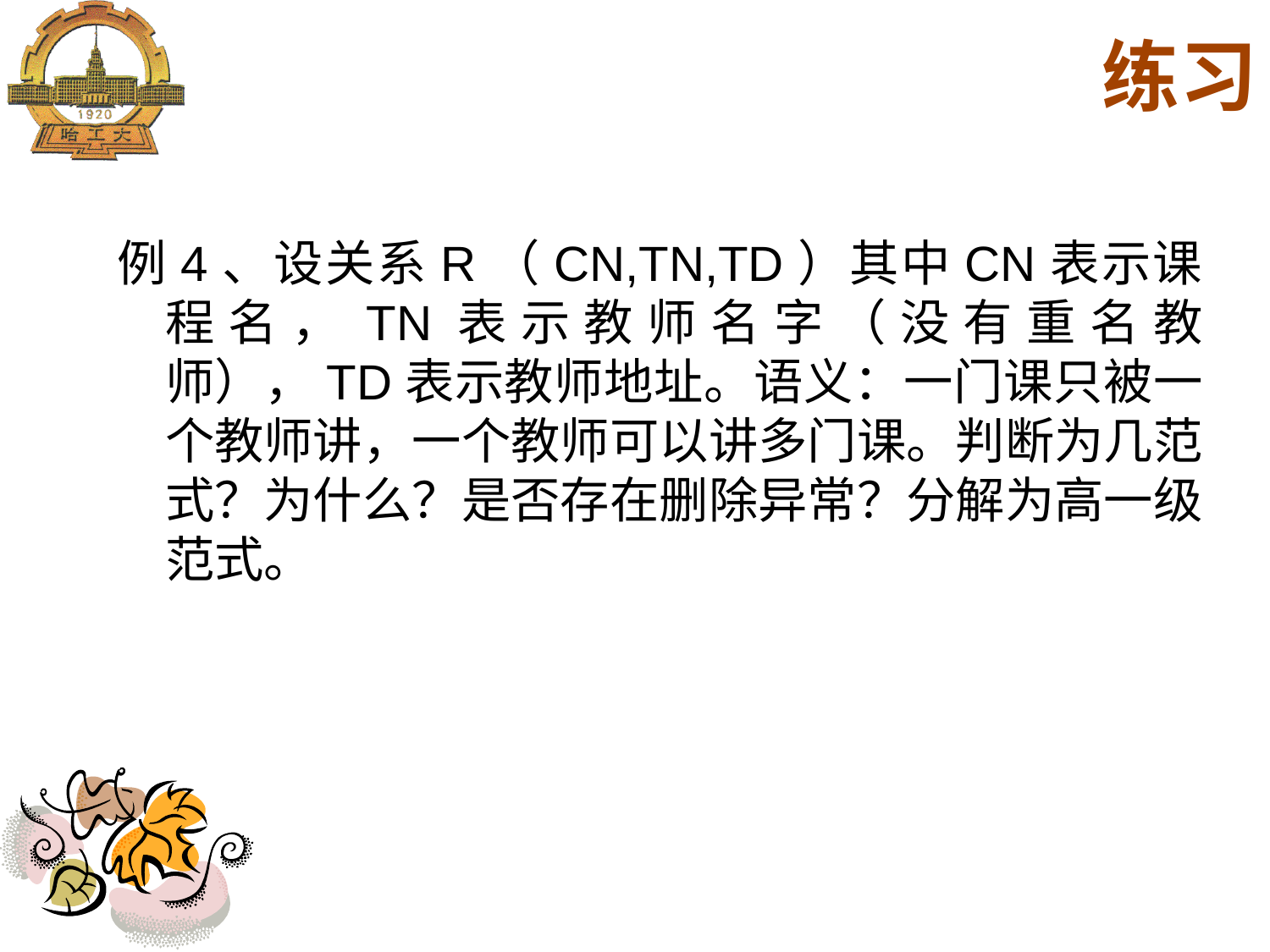

练习
例4、设关系R（CN,TN,TD）其中CN表示课程名，TN表示教师名字（没有重名教师），TD表示教师地址。语义：一门课只被一个教师讲，一个教师可以讲多门课。判断为几范式？为什么？是否存在删除异常？分解为高一级范式。